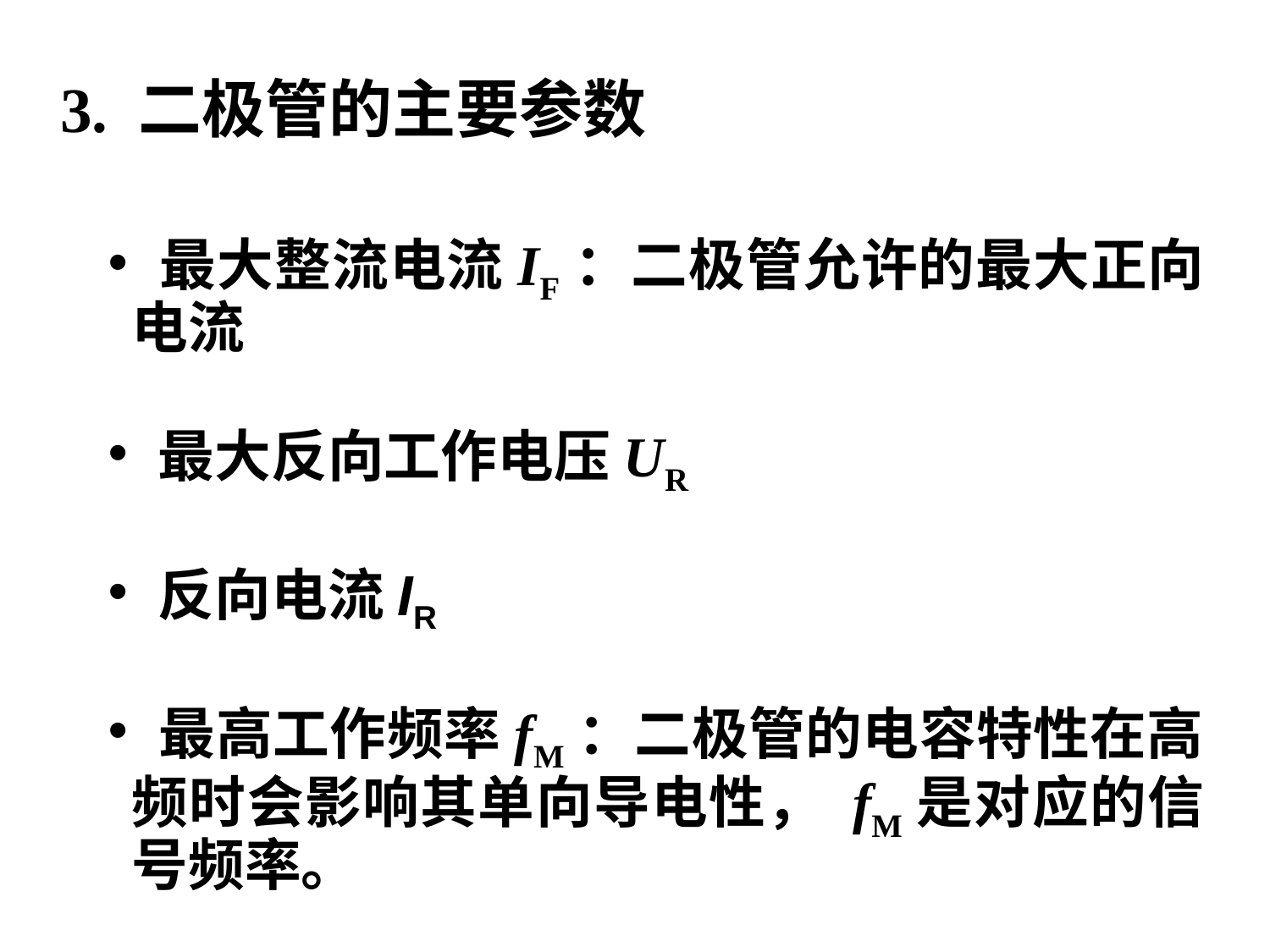

# 3. 二极管的主要参数

 最大整流电流IF：二极管允许的最大正向电流

 最大反向工作电压UR

 反向电流IR

 最高工作频率fM：二极管的电容特性在高频时会影响其单向导电性， fM是对应的信号频率。